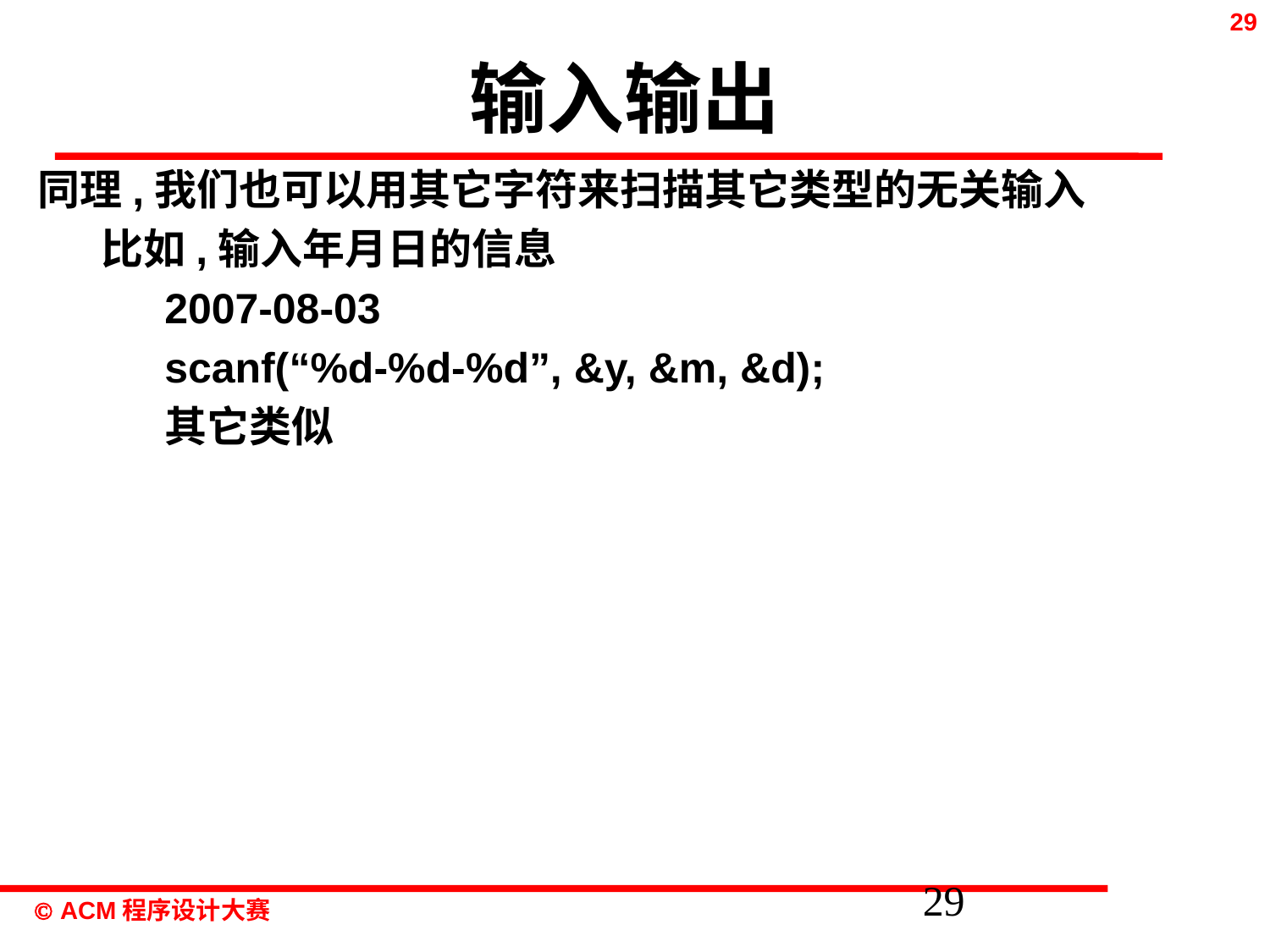

# 输入输出
同理,我们也可以用其它字符来扫描其它类型的无关输入
比如,输入年月日的信息
2007-08-03
scanf(“%d-%d-%d”, &y, &m, &d);
其它类似
29